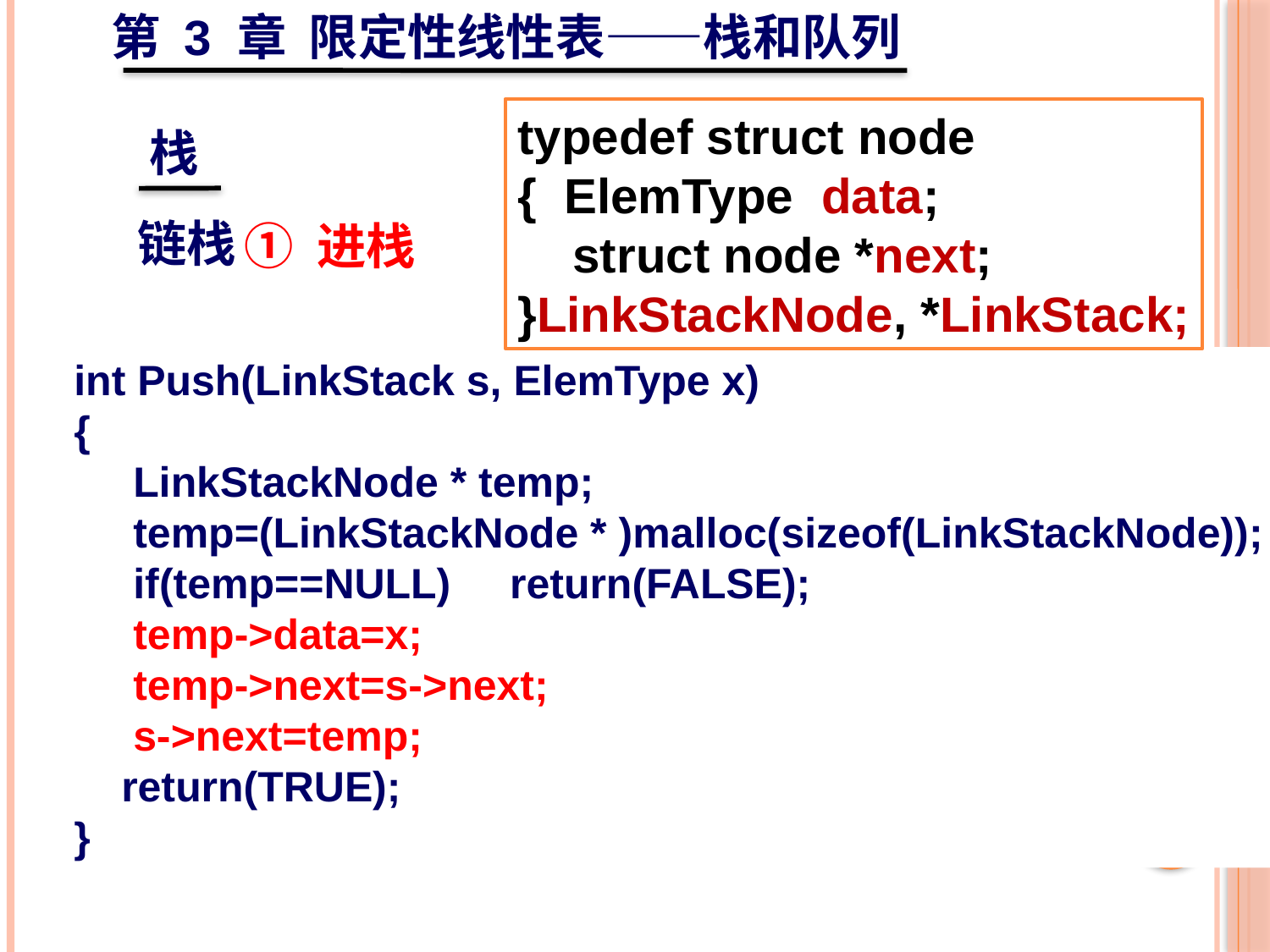

第 3 章  限定性线性表——栈和队列
栈
typedef struct node
{  ElemType  data;
    struct node *next;
}LinkStackNode, *LinkStack;
链栈
① 进栈
int Push(LinkStack s, ElemType x)
{
     LinkStackNode * temp;
     temp=(LinkStackNode * )malloc(sizeof(LinkStackNode));
     if(temp==NULL)     return(FALSE);
     temp->data=x;
     temp->next=s->next;
     s->next=temp;
    return(TRUE);
}
24